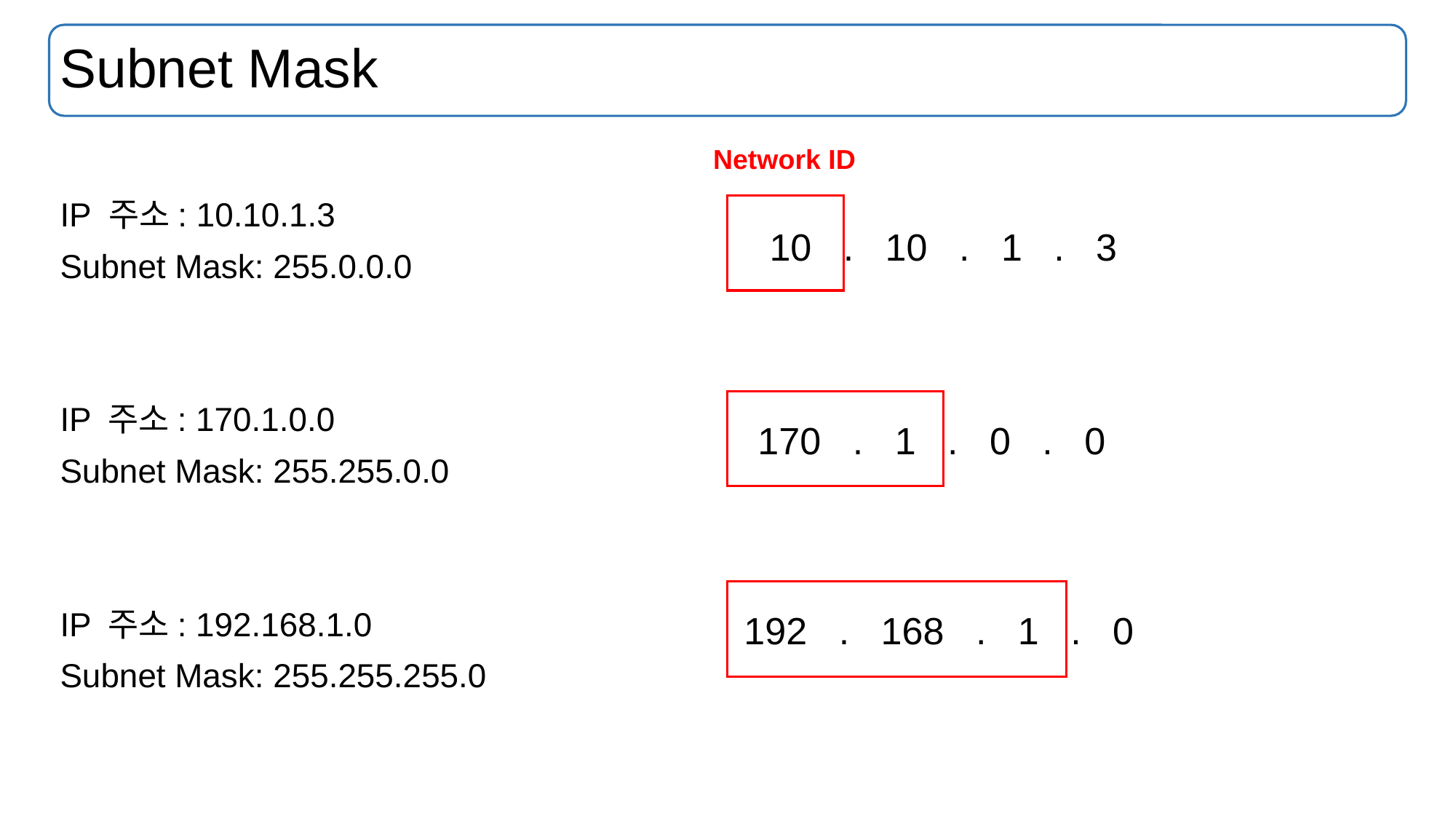

# Subnet Mask
Network ID

IP 주소: 10.10.1.3
Subnet Mask: 255.0.0.0

IP 주소: 170.1.0.0
Subnet Mask: 255.255.0.0

IP 주소: 192.168.1.0
Subnet Mask: 255.255.255.0

10   .   10   .   1   .   3

170   .   1   .   0   .   0

192   .   168   .   1   .   0